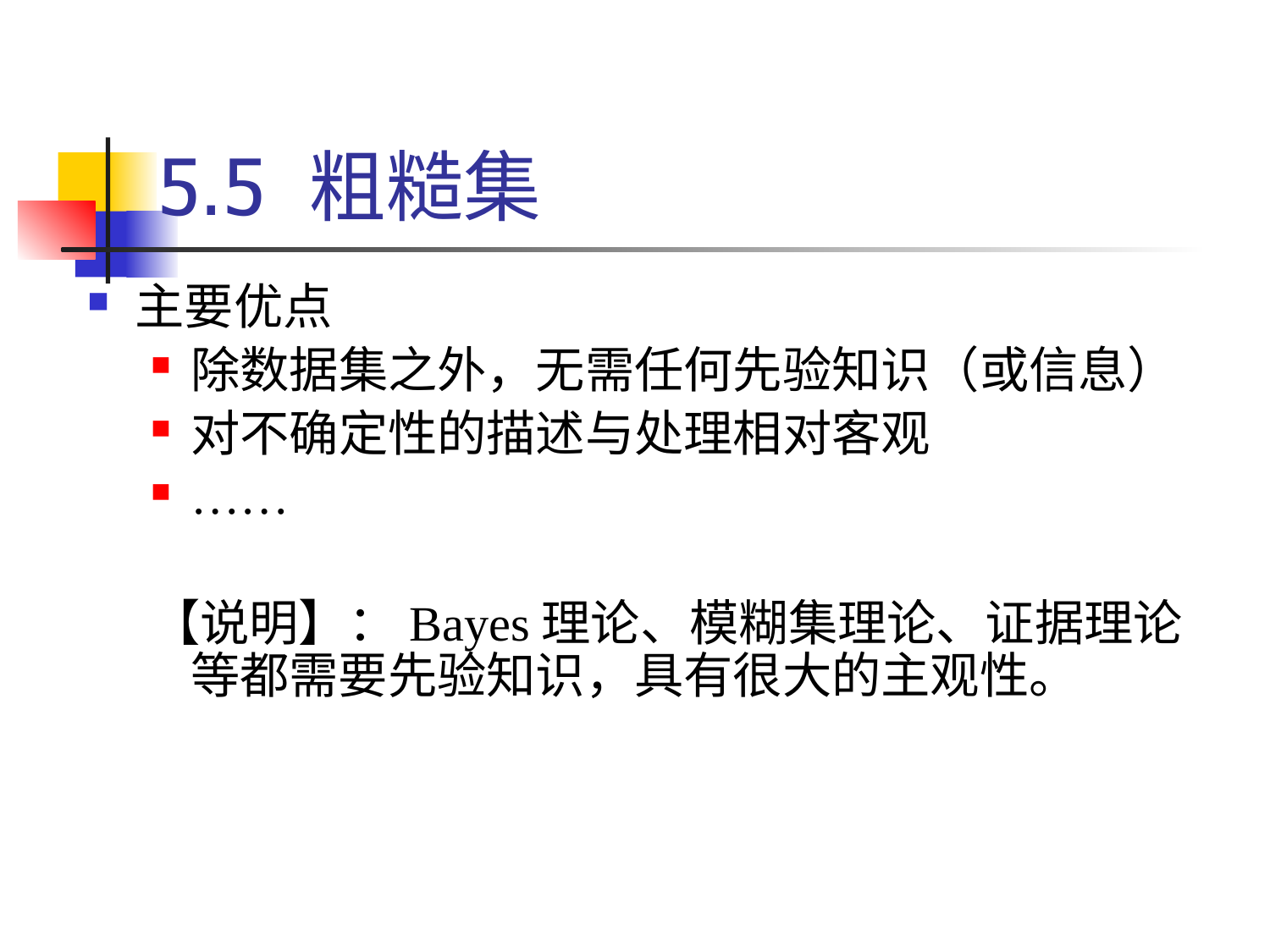

5.5 粗糙集
主要优点
除数据集之外，无需任何先验知识（或信息）
对不确定性的描述与处理相对客观
……

【说明】：Bayes理论、模糊集理论、证据理论等都需要先验知识，具有很大的主观性。